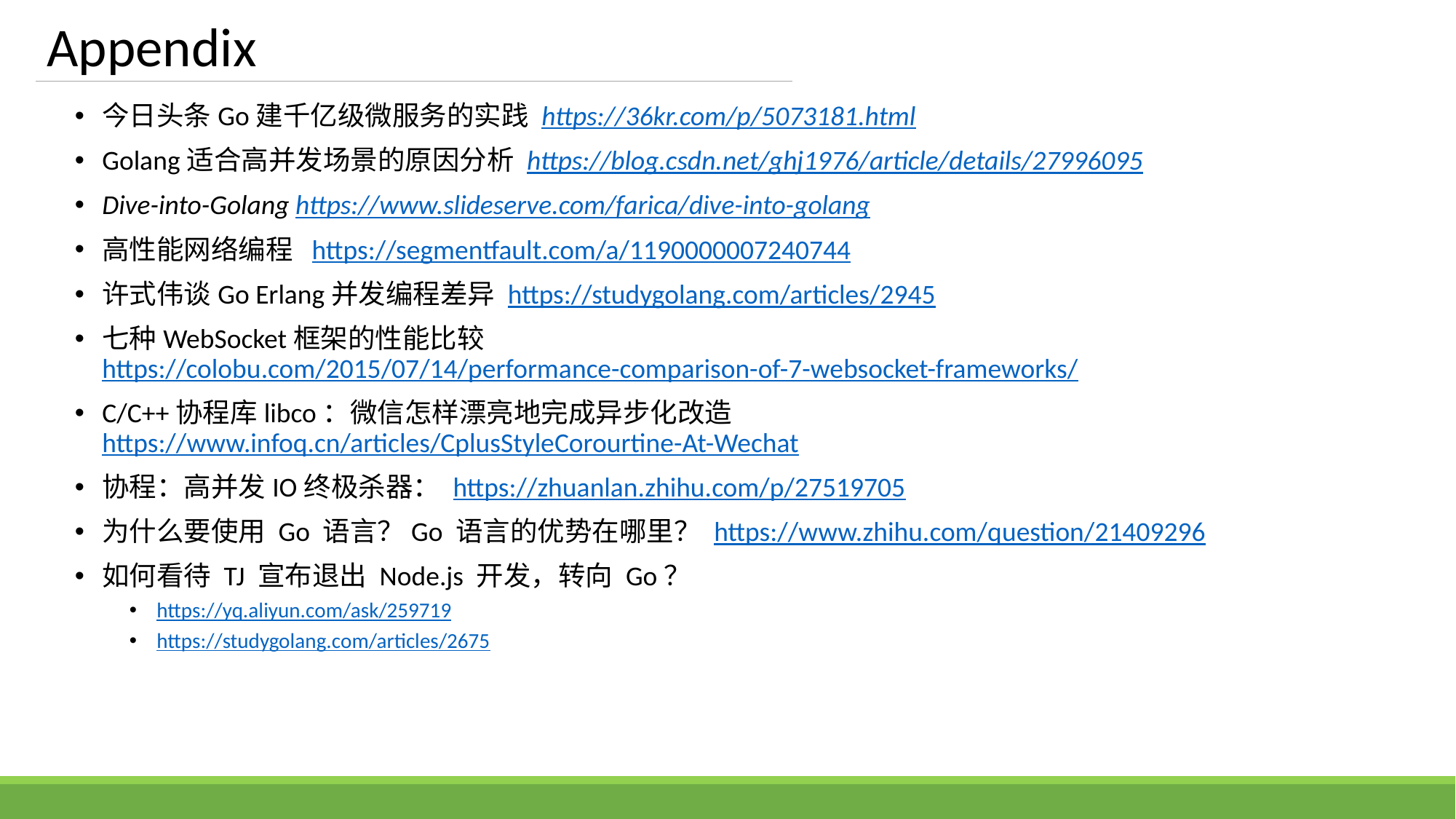

# Appendix
今日头条Go建千亿级微服务的实践 https://36kr.com/p/5073181.html
Golang适合高并发场景的原因分析 https://blog.csdn.net/ghj1976/article/details/27996095
Dive-into-Golang https://www.slideserve.com/farica/dive-into-golang
高性能网络编程  https://segmentfault.com/a/1190000007240744
许式伟谈Go Erlang并发编程差异 https://studygolang.com/articles/2945
七种WebSocket框架的性能比较 https://colobu.com/2015/07/14/performance-comparison-of-7-websocket-frameworks/
C/C++协程库libco：微信怎样漂亮地完成异步化改造 https://www.infoq.cn/articles/CplusStyleCorourtine-At-Wechat
协程：高并发IO终极杀器： https://zhuanlan.zhihu.com/p/27519705
为什么要使用 Go 语言？Go 语言的优势在哪里？ https://www.zhihu.com/question/21409296
如何看待 TJ 宣布退出 Node.js 开发，转向 Go？
https://yq.aliyun.com/ask/259719
https://studygolang.com/articles/2675